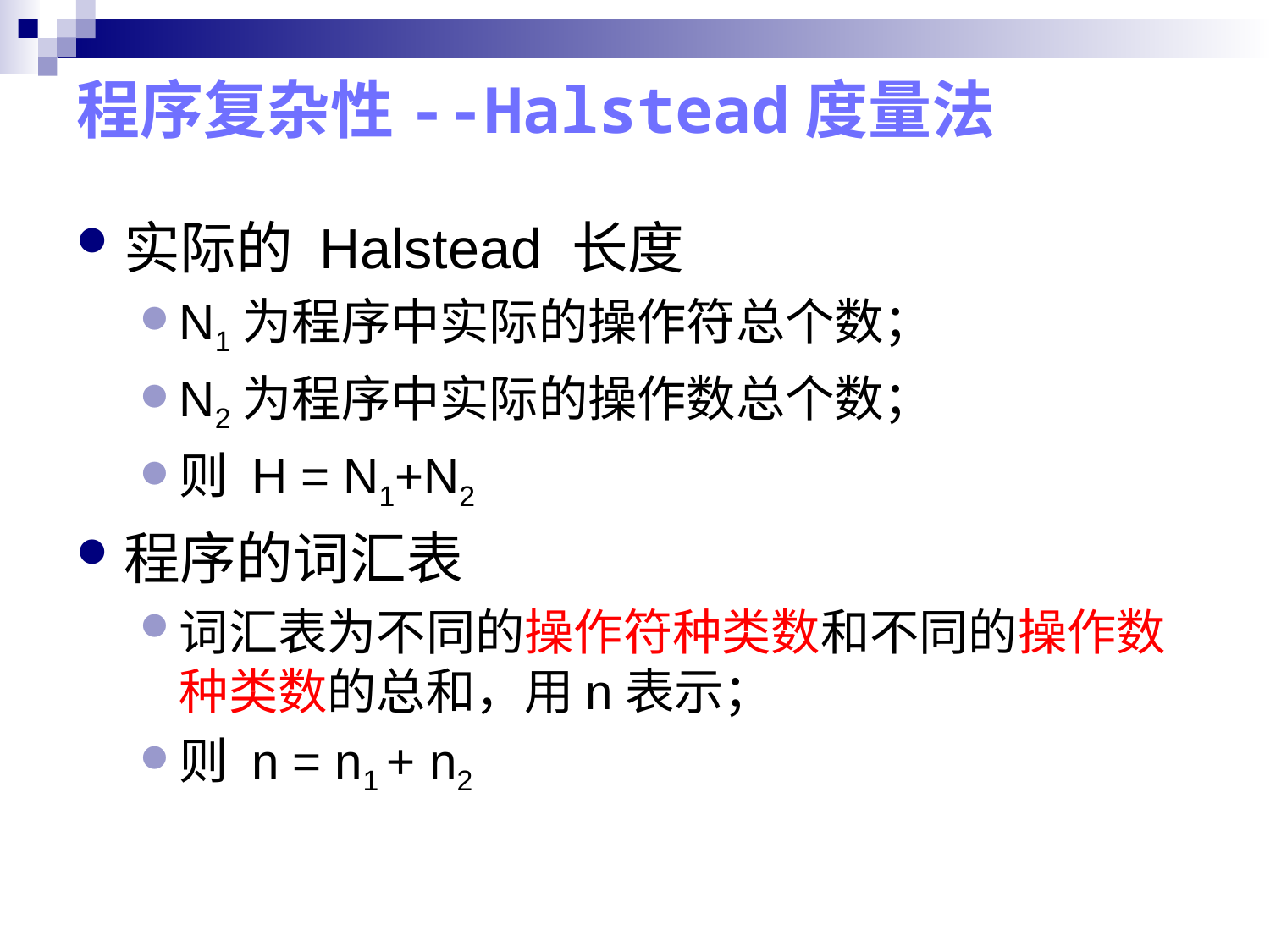

# 程序复杂性--Halstead度量法
实际的 Halstead 长度
N1为程序中实际的操作符总个数；
N2为程序中实际的操作数总个数；
则 H = N1+N2
程序的词汇表
词汇表为不同的操作符种类数和不同的操作数种类数的总和，用n表示；
则 n = n1 + n2

31